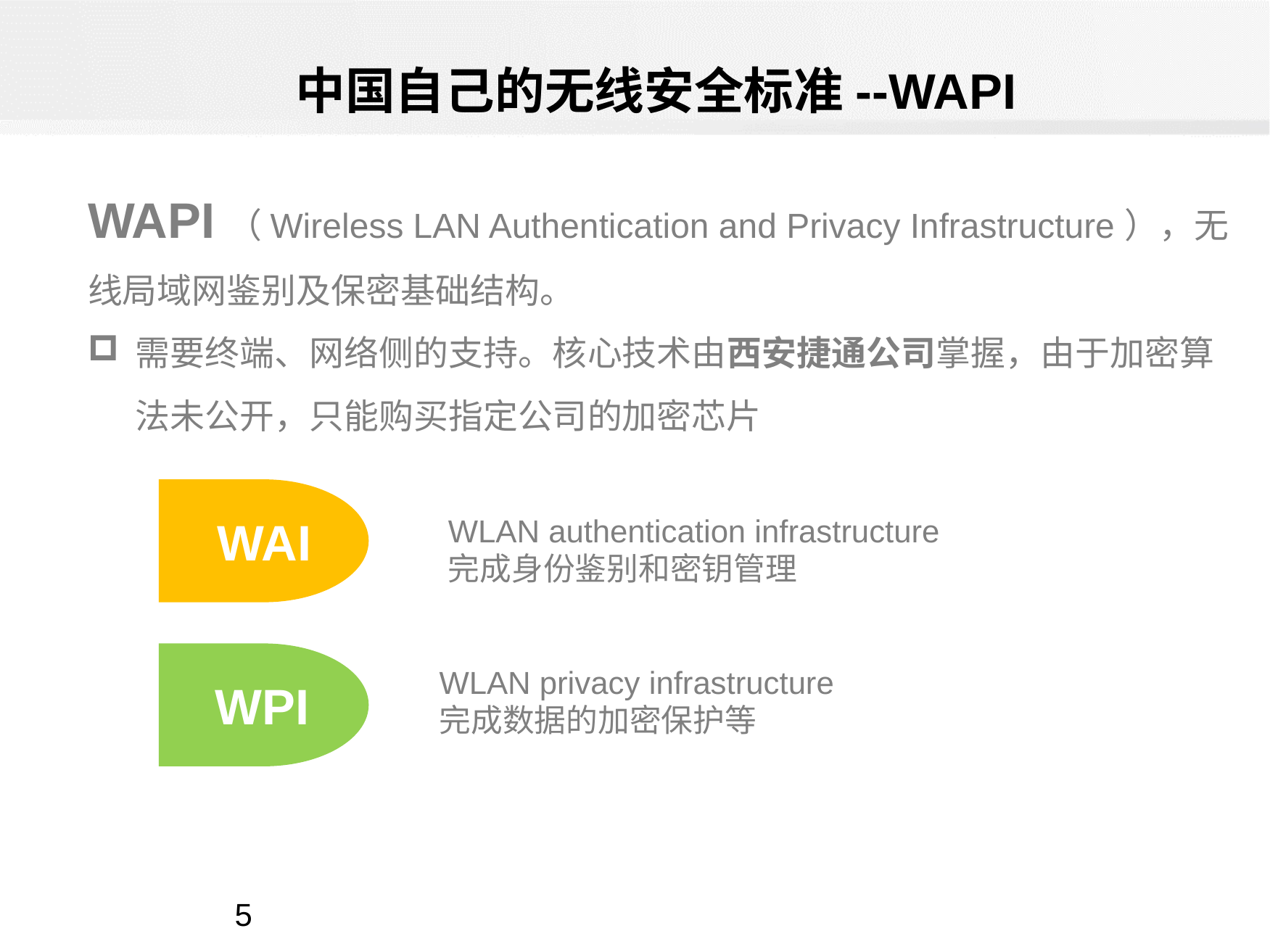

# 中国自己的无线安全标准--WAPI
WAPI（Wireless LAN Authentication and Privacy Infrastructure），无线局域网鉴别及保密基础结构。
需要终端、网络侧的支持。核心技术由西安捷通公司掌握，由于加密算法未公开，只能购买指定公司的加密芯片

WAI
WLAN authentication infrastructure
完成身份鉴别和密钥管理

WLAN privacy infrastructure
完成数据的加密保护等
WPI
5